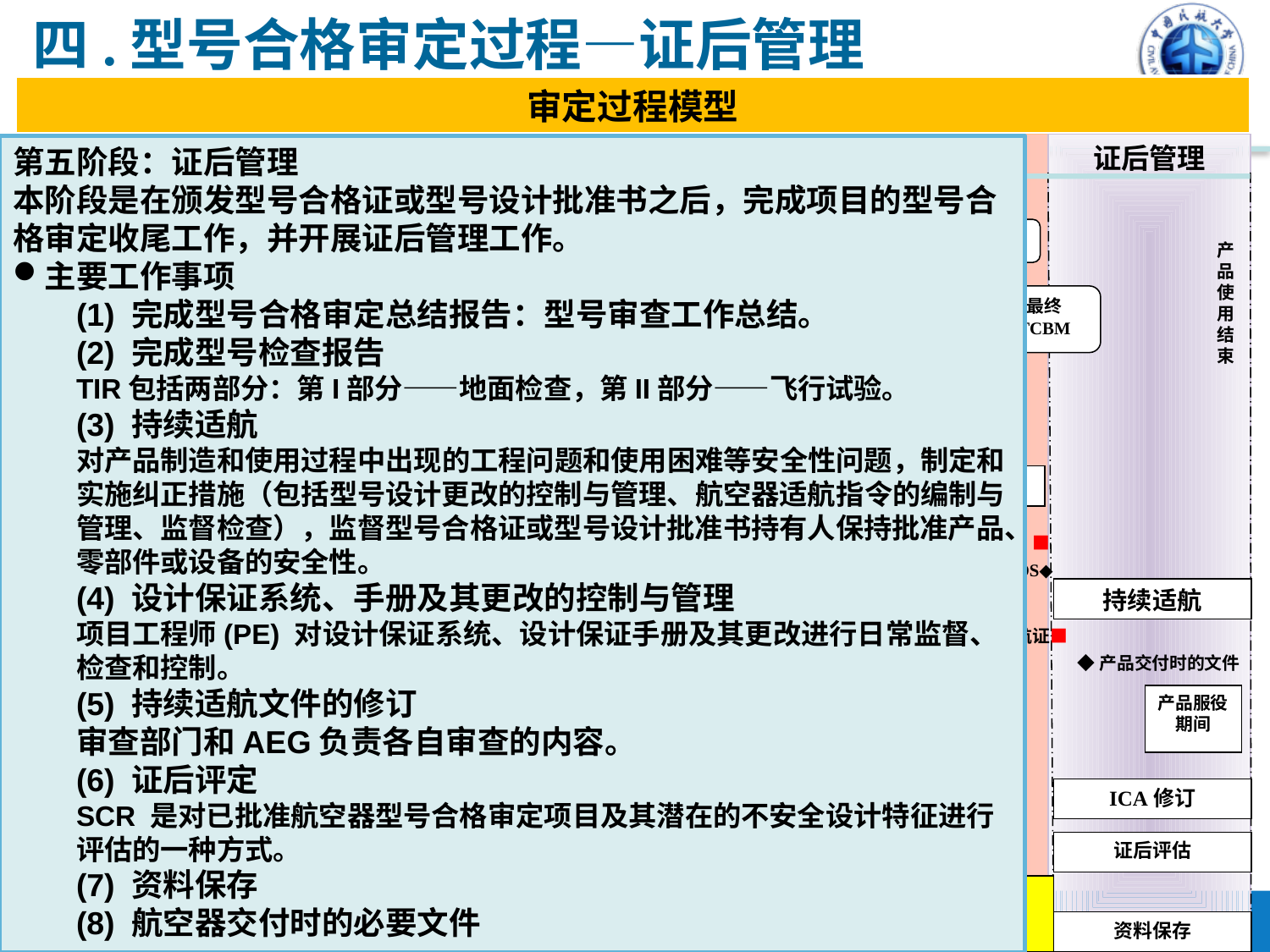

# 四.型号合格审定过程—证后管理
审定过程模型

概念设计
要求确定
符合性计划
计划实施
证后管理

概念
设计开始
熟悉性
介绍
中间TCBM
——审定基础
首飞前TCBM
产品使用结束

审定过程宣贯
首次TCBM

中间TCBM
——审定计划
最终
TCBM

项目前期指导
■TC申请

◆规章及
     政策讨论
◆提交审定计划
CAAC型号审查工作——审查组、AEG
◆预评审
型号审定（TC）■
◆受理申请
型号合格证数据单TCDS◆
◆首次TCBM准备
持续适航
◆成立审查组
适航证■
◆审定项目计划（CPP）
◆产品交付时的文件
[专项]审定计划（CP或PSCP）
产品服役
期间
◆◆问题纪要、纪要汇编

图例
■审定基础
◆确定审查组介入的范围

持续活动
ICA修订
◆监督及委派代表
◆制造符合性检查计划
TCBM
与申请人正式协调事件
证后评估
■审定计划
◆  里程碑
见实现阶段图
■  转换节点
资料保存

第五阶段：证后管理
本阶段是在颁发型号合格证或型号设计批准书之后，完成项目的型号合格审定收尾工作，并开展证后管理工作。
主要工作事项
(1) 完成型号合格审定总结报告：型号审查工作总结。
(2) 完成型号检查报告
TIR包括两部分：第I部分——地面检查，第II部分——飞行试验。
(3) 持续适航
对产品制造和使用过程中出现的工程问题和使用困难等安全性问题，制定和实施纠正措施（包括型号设计更改的控制与管理、航空器适航指令的编制与管理、监督检查），监督型号合格证或型号设计批准书持有人保持批准产品、零部件或设备的安全性。
(4) 设计保证系统、手册及其更改的控制与管理
项目工程师(PE) 对设计保证系统、设计保证手册及其更改进行日常监督、检查和控制。
(5) 持续适航文件的修订
审查部门和AEG负责各自审查的内容。
(6) 证后评定
SCR 是对已批准航空器型号合格审定项目及其潜在的不安全设计特征进行评估的一种方式。
(7) 资料保存
(8) 航空器交付时的必要文件